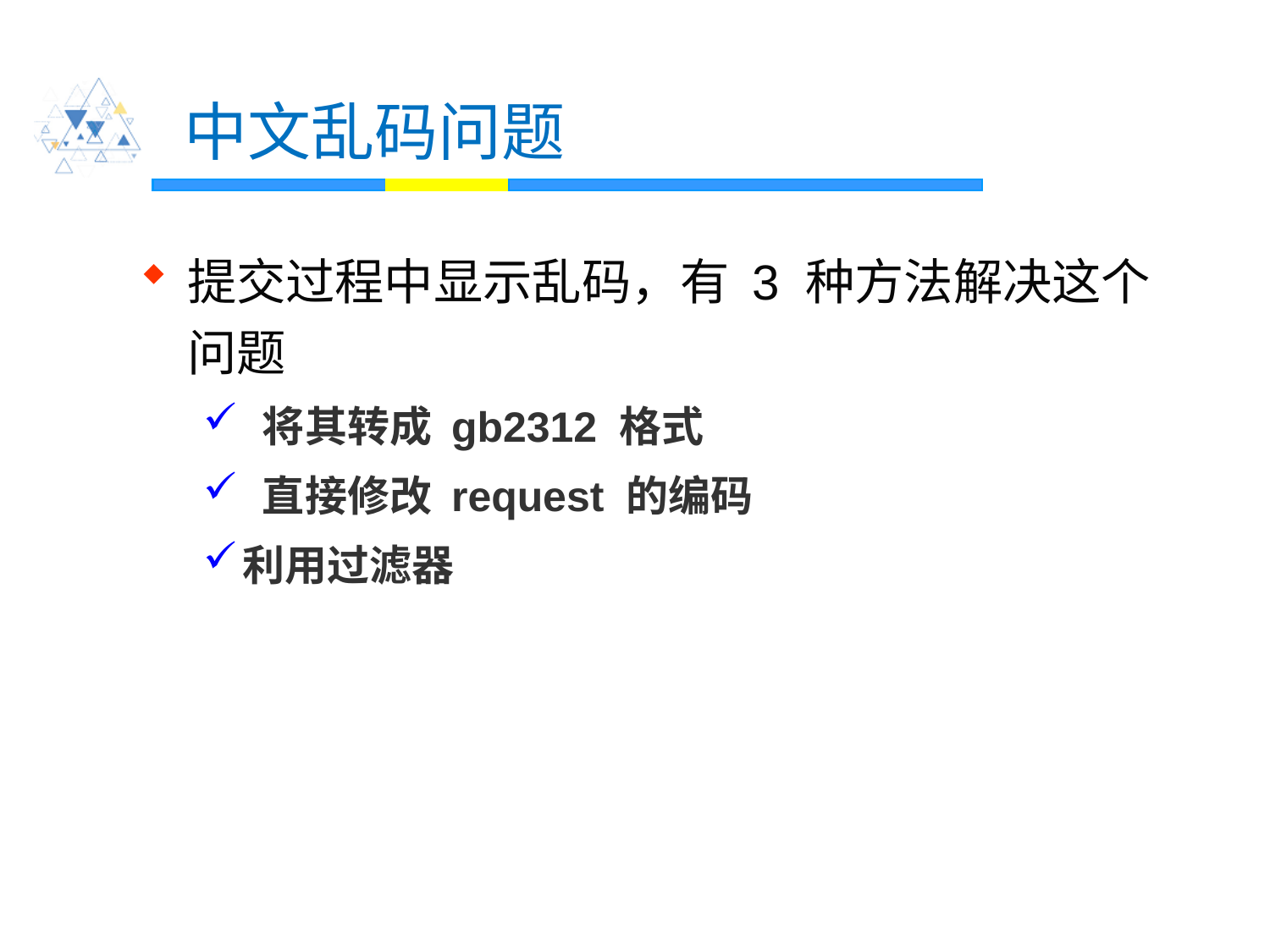

# 中文乱码问题
提交过程中显示乱码，有 3 种方法解决这个问题
 将其转成 gb2312 格式
 直接修改 request 的编码
利用过滤器